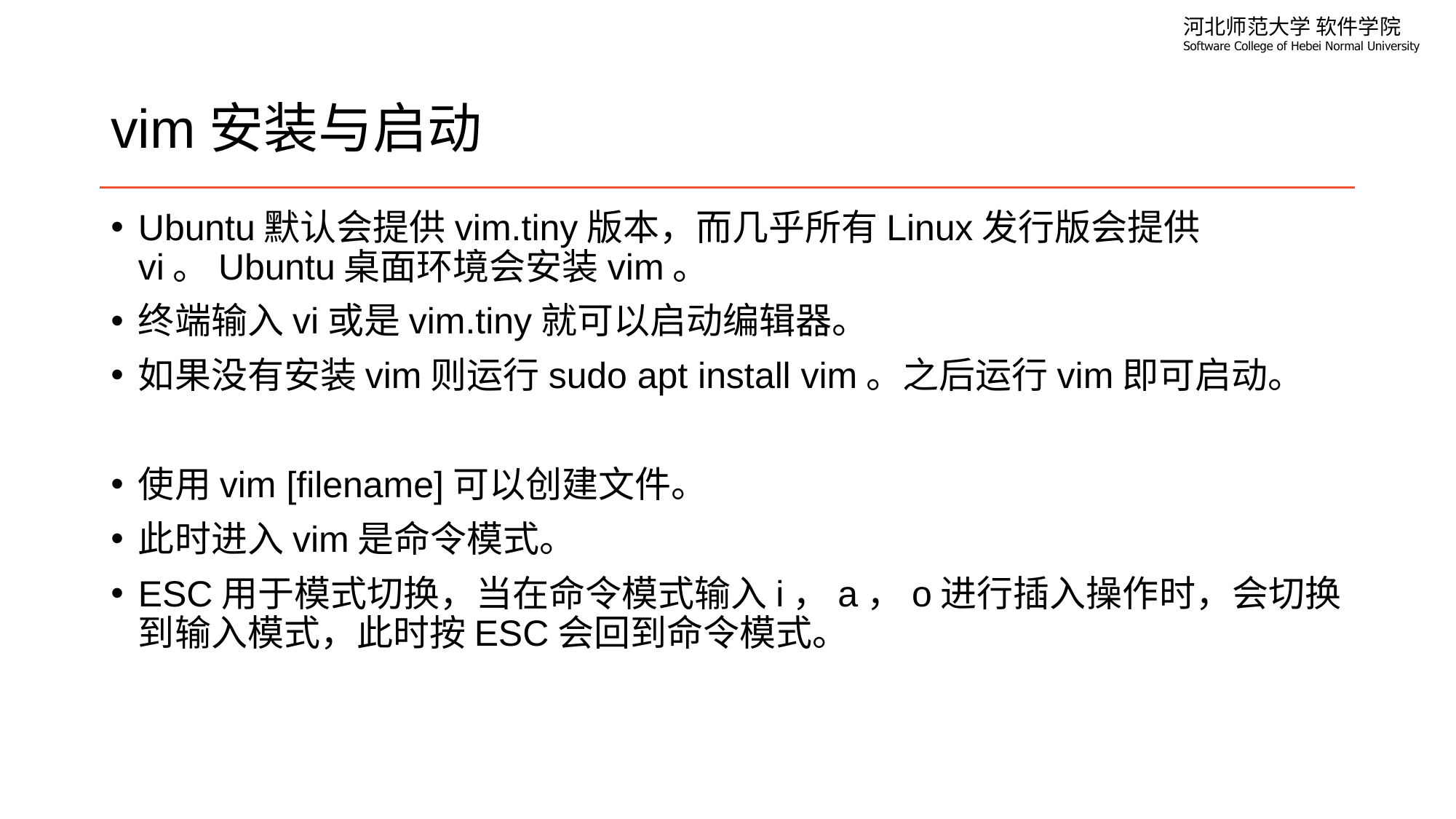

# vim安装与启动
Ubuntu默认会提供vim.tiny版本，而几乎所有Linux发行版会提供vi。Ubuntu桌面环境会安装vim。
终端输入vi或是vim.tiny就可以启动编辑器。
如果没有安装vim则运行sudo apt install vim。之后运行vim即可启动。

使用vim [filename]可以创建文件。
此时进入vim是命令模式。
ESC用于模式切换，当在命令模式输入i，a，o进行插入操作时，会切换到输入模式，此时按ESC会回到命令模式。